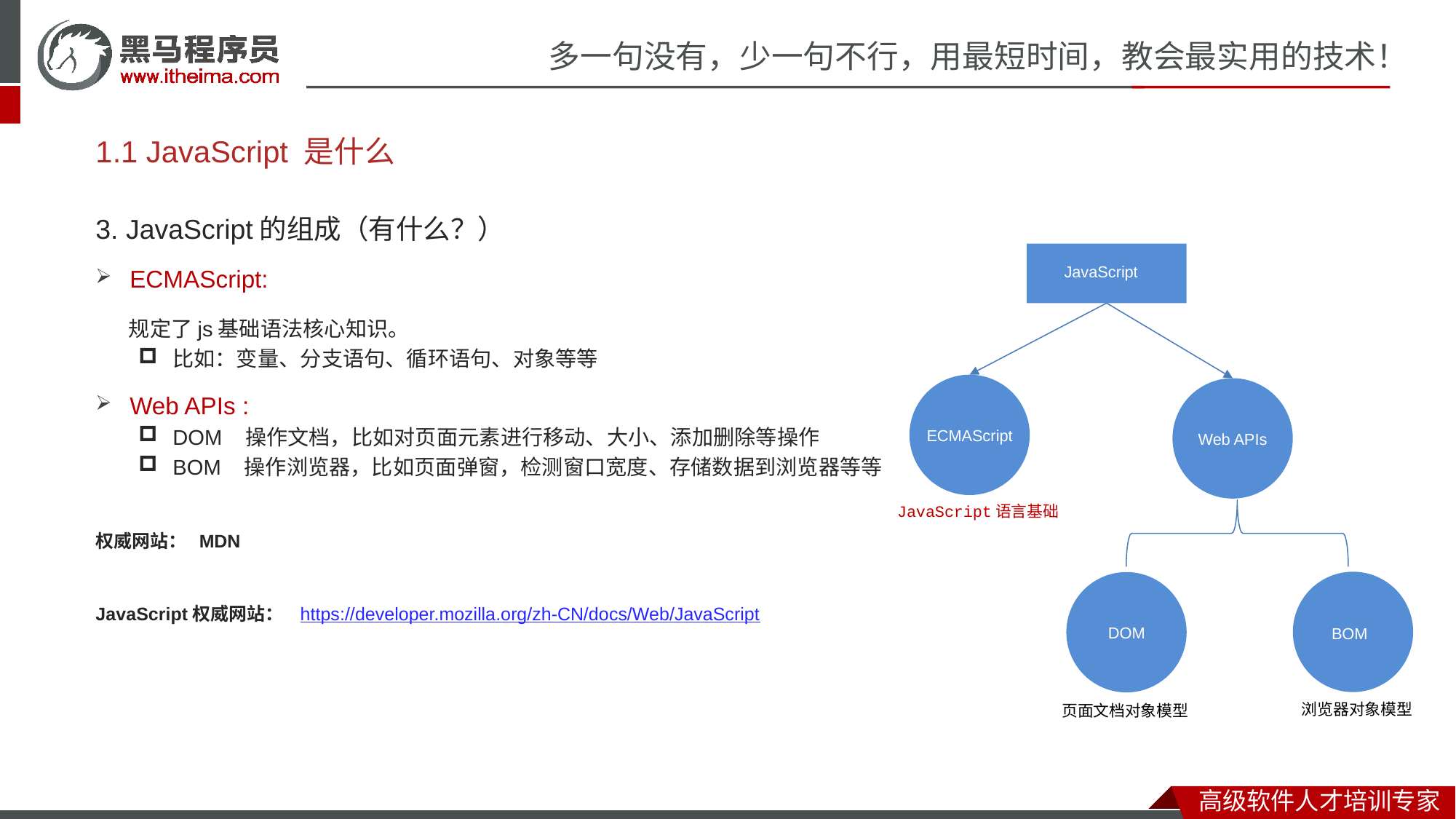

# 1.1 JavaScript 是什么
3. JavaScript的组成（有什么？）
ECMAScript:
     规定了js基础语法核心知识。
比如：变量、分支语句、循环语句、对象等等
Web APIs :
DOM   操作文档，比如对页面元素进行移动、大小、添加删除等操作
BOM   操作浏览器，比如页面弹窗，检测窗口宽度、存储数据到浏览器等等

权威网站：  MDN

JavaScript权威网站：   https://developer.mozilla.org/zh-CN/docs/Web/JavaScript

JavaScript

ECMAScript
JavaScript语言基础

Web APIs

BOM
浏览器对象模型

DOM
页面文档对象模型